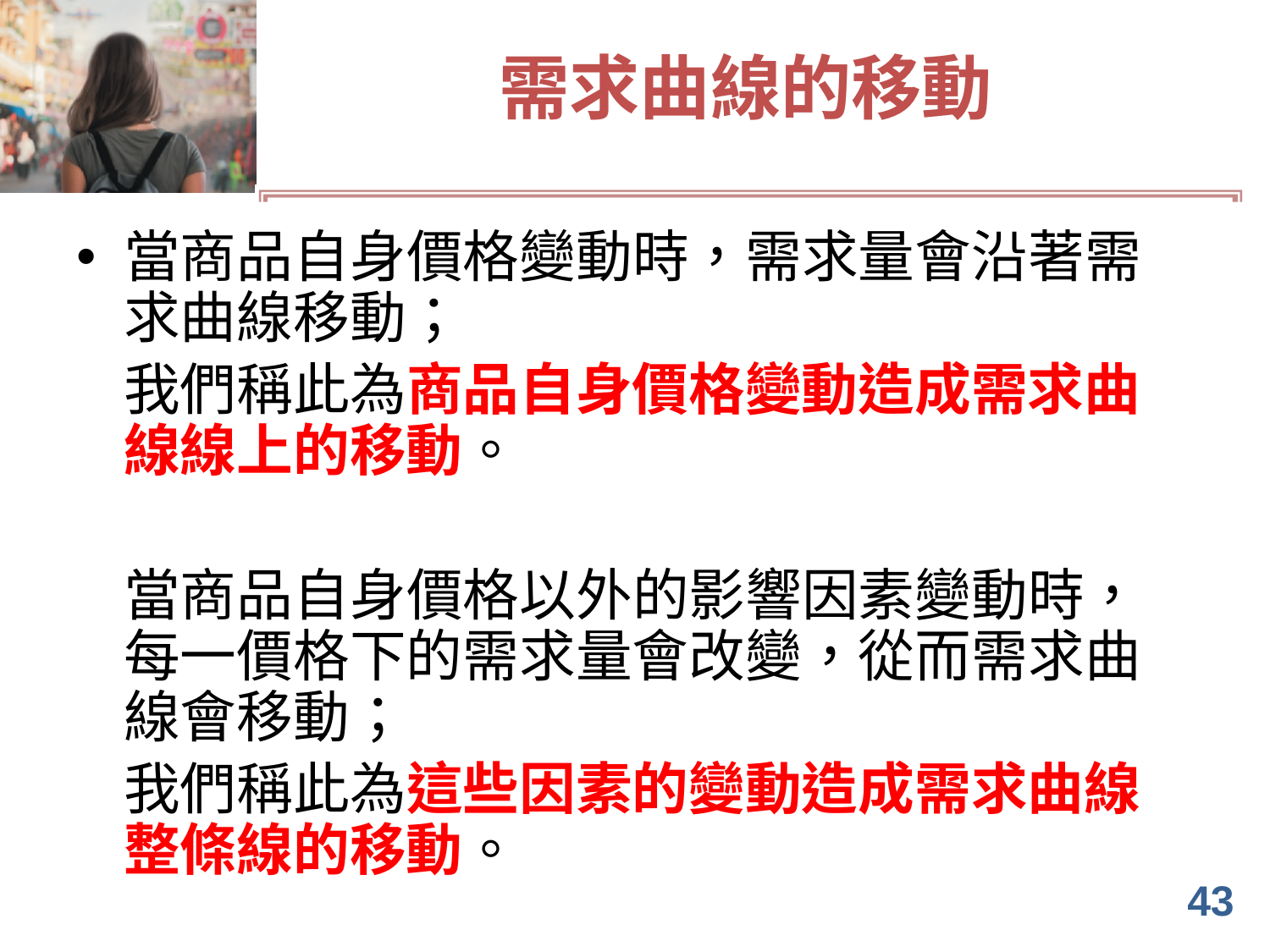

# 需求曲線的移動
當商品自身價格變動時，需求量會沿著需求曲線移動；
	我們稱此為商品自身價格變動造成需求曲線線上的移動。

	當商品自身價格以外的影響因素變動時，每一價格下的需求量會改變，從而需求曲線會移動；
	我們稱此為這些因素的變動造成需求曲線整條線的移動。
43